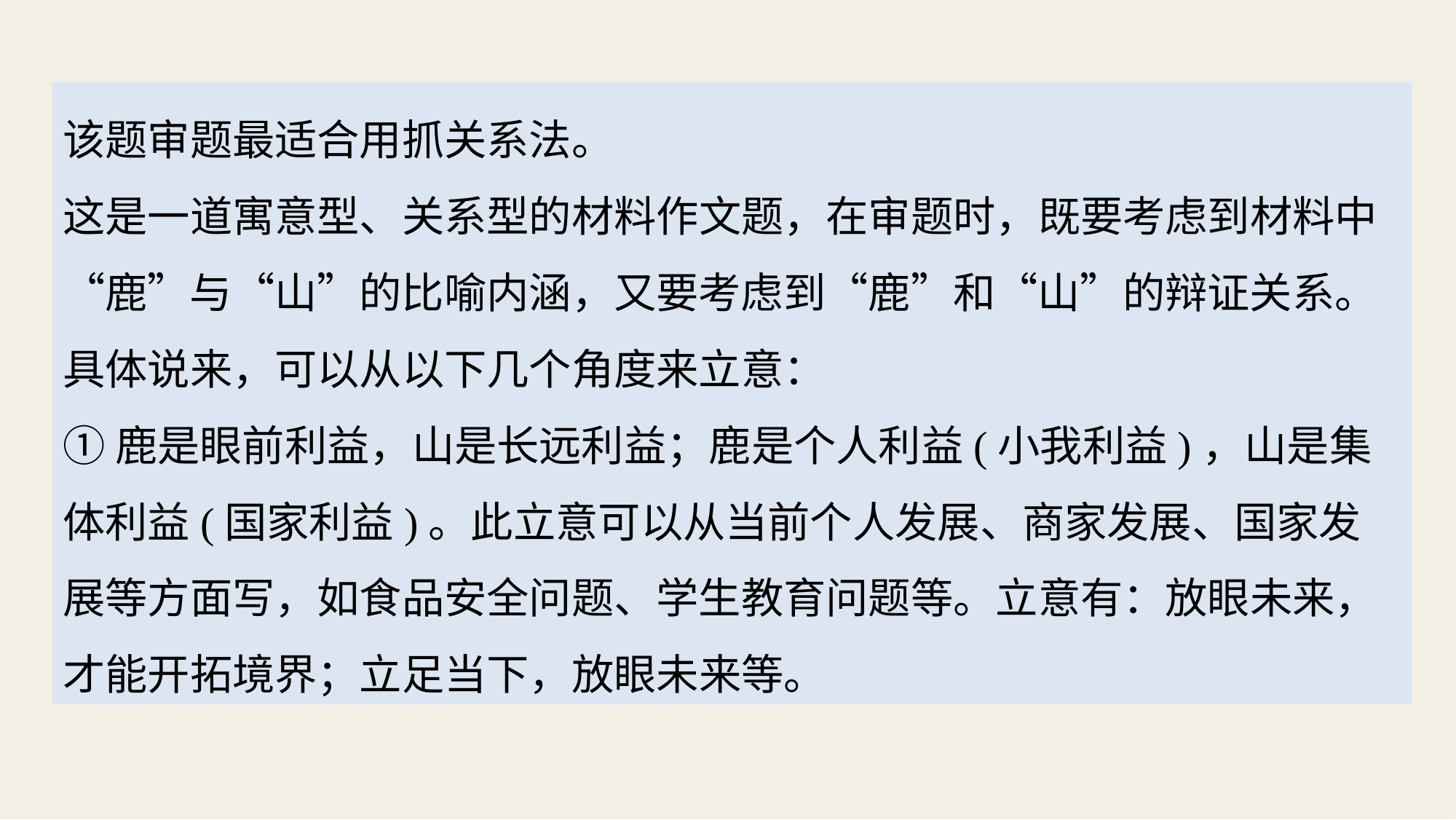

该题审题最适合用抓关系法。
这是一道寓意型、关系型的材料作文题，在审题时，既要考虑到材料中“鹿”与“山”的比喻内涵，又要考虑到“鹿”和“山”的辩证关系。
具体说来，可以从以下几个角度来立意：
①鹿是眼前利益，山是长远利益；鹿是个人利益(小我利益)，山是集体利益(国家利益)。此立意可以从当前个人发展、商家发展、国家发展等方面写，如食品安全问题、学生教育问题等。立意有：放眼未来，才能开拓境界；立足当下，放眼未来等。